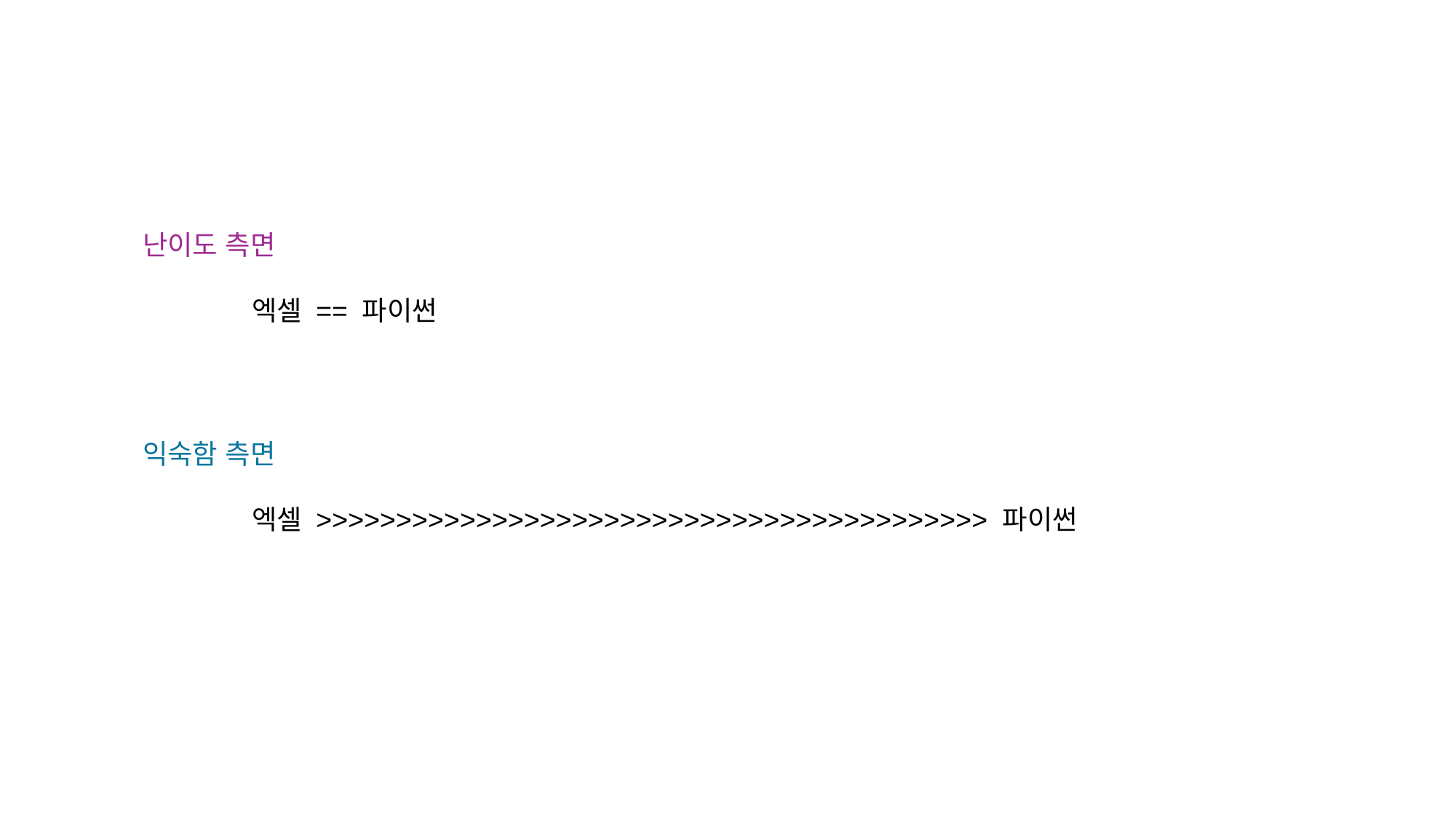

난이도 측면

	엑셀 == 파이썬
익숙함 측면

	엑셀 >>>>>>>>>>>>>>>>>>>>>>>>>>>>>>>>>>>>>>>>>> 파이썬